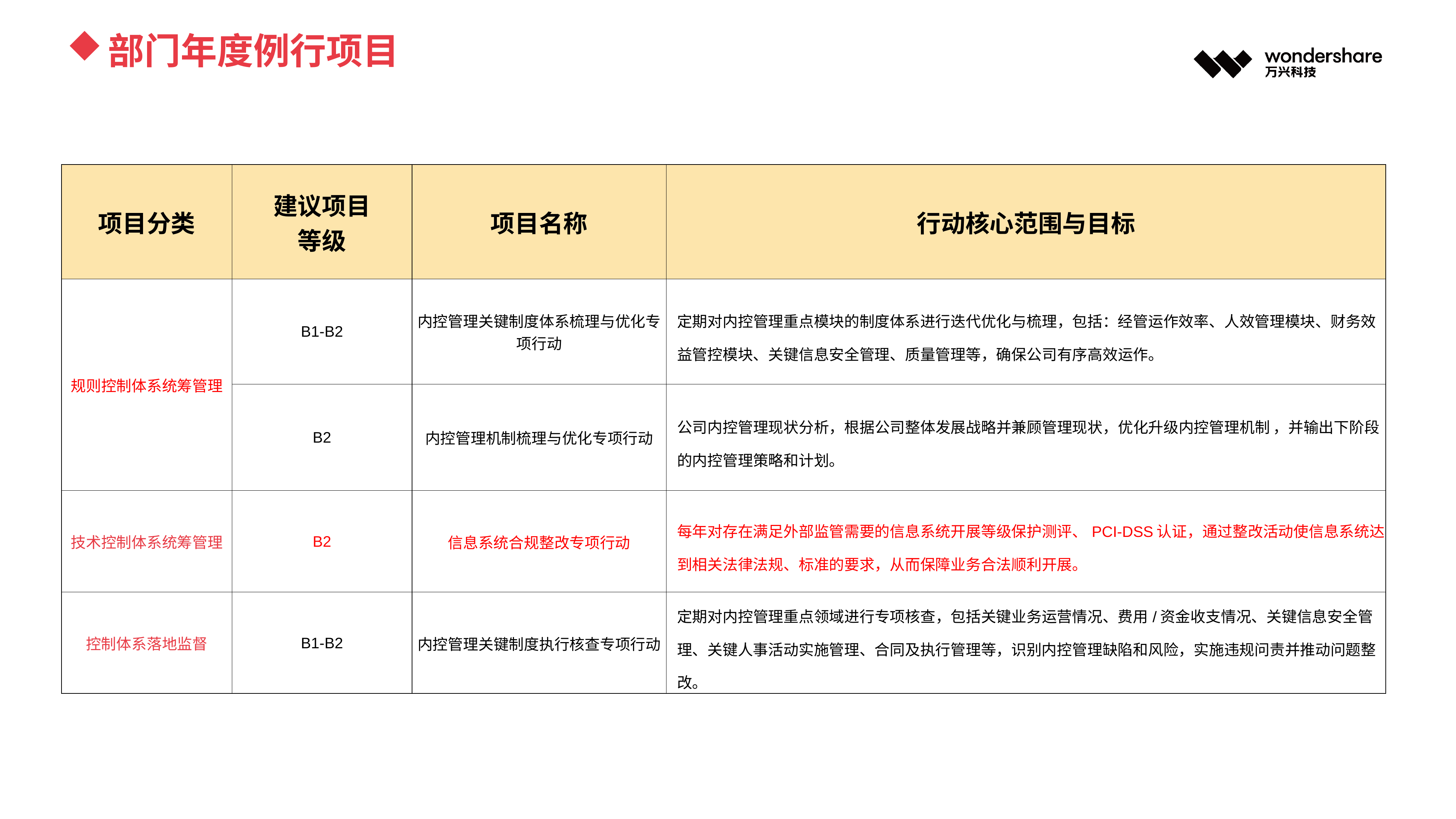

部门年度例行项目
| 项目分类 | 建议项目 等级 | 项目名称 | 行动核心范围与目标 |
| --- | --- | --- | --- |
| 规则控制体系统筹管理 | B1-B2 | 内控管理关键制度体系梳理与优化专项行动 | 定期对内控管理重点模块的制度体系进行迭代优化与梳理，包括：经管运作效率、人效管理模块、财务效益管控模块、关键信息安全管理、质量管理等，确保公司有序高效运作。 |
|  | B2 | 内控管理机制梳理与优化专项行动 | 公司内控管理现状分析，根据公司整体发展战略并兼顾管理现状，优化升级内控管理机制 ，并输出下阶段的内控管理策略和计划。 |
| 技术控制体系统筹管理 | B2 | 信息系统合规整改专项行动 | 每年对存在满足外部监管需要的信息系统开展等级保护测评、PCI-DSS认证，通过整改活动使信息系统达到相关法律法规、标准的要求，从而保障业务合法顺利开展。 |
| 控制体系落地监督 | B1-B2 | 内控管理关键制度执行核查专项行动 | 定期对内控管理重点领域进行专项核查，包括关键业务运营情况、费用/资金收支情况、关键信息安全管理、关键人事活动实施管理、合同及执行管理等，识别内控管理缺陷和风险，实施违规问责并推动问题整改。 |